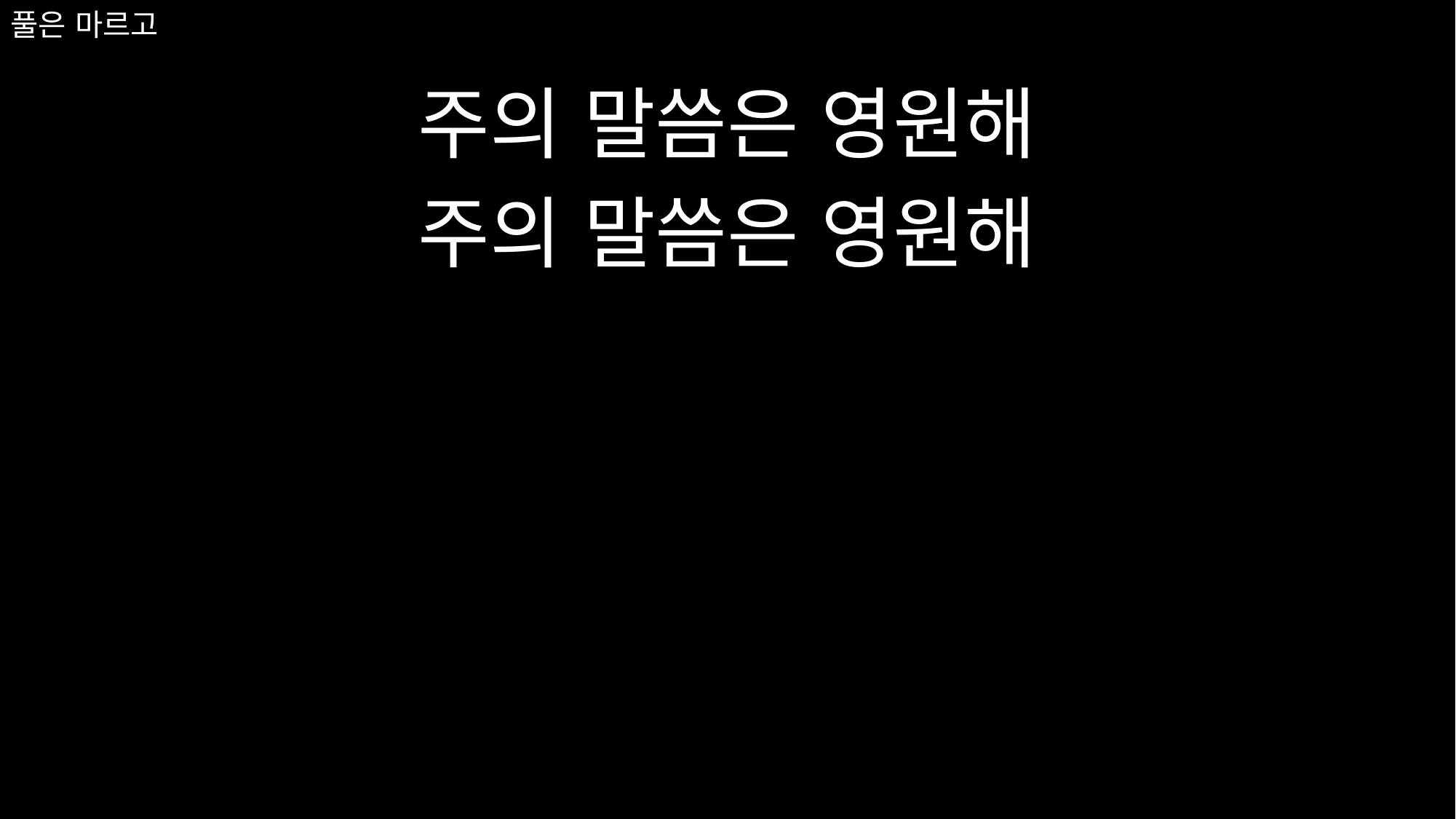

# 풀은 마르고
주의 말씀은 영원해
주의 말씀은 영원해